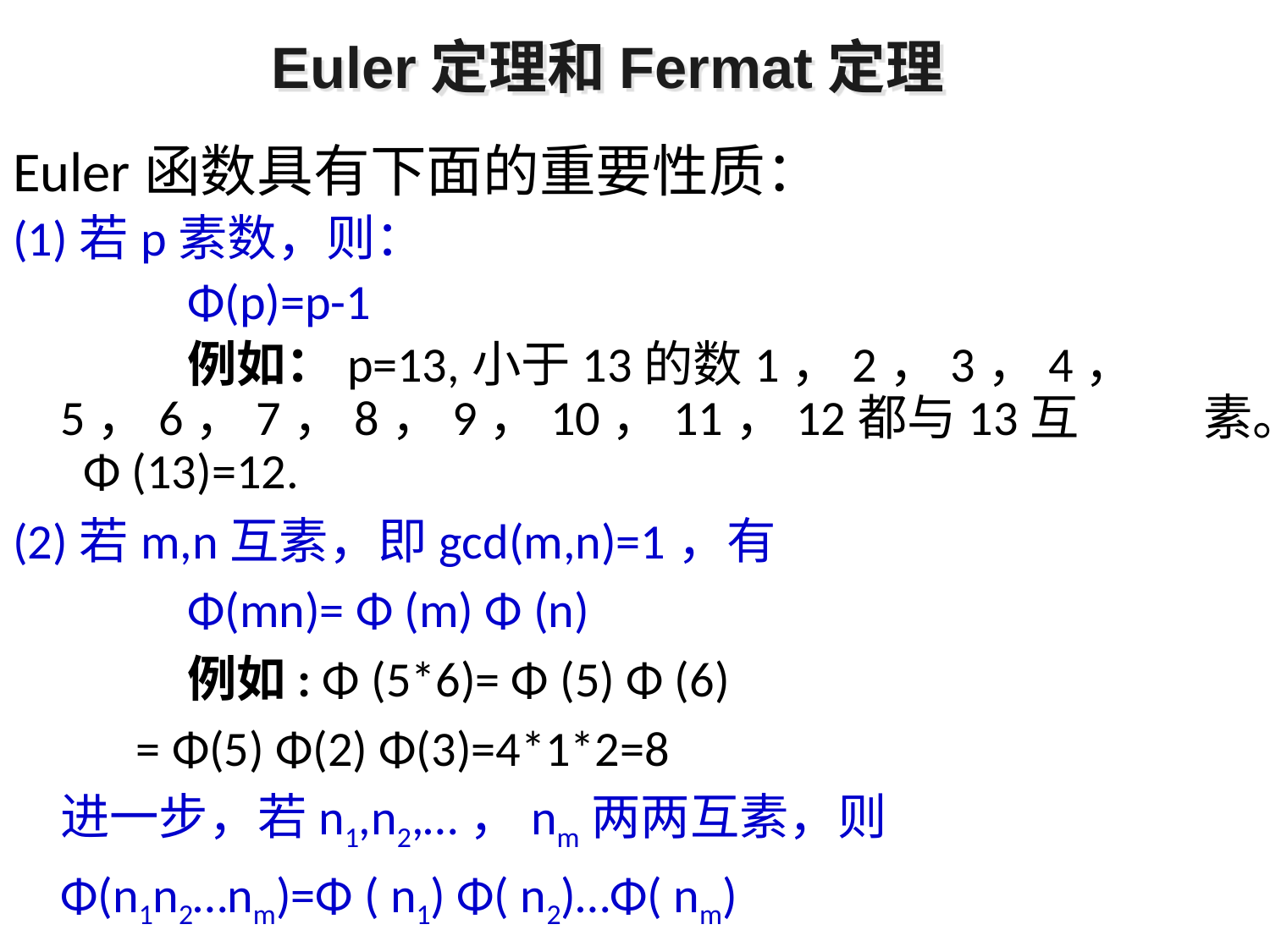

Euler定理和Fermat定理
Euler函数具有下面的重要性质：
(1)若p素数，则：
 		Φ(p)=p-1
  		例如：p=13,小于13的数1，2，3，4，	5，6，7，8，9，10，11，12都与13互	素。 Φ (13)=12.
(2)若m,n互素，即gcd(m,n)=1，有
		Φ(mn)= Φ (m) Φ (n)
		例如: Φ (5*6)= Φ (5) Φ (6)
           = Φ(5) Φ(2) Φ(3)=4*1*2=8
	进一步，若n1,n2,…，nm两两互素，则
	Φ(n1n2…nm)=Φ ( n1) Φ( n2)…Φ( nm)